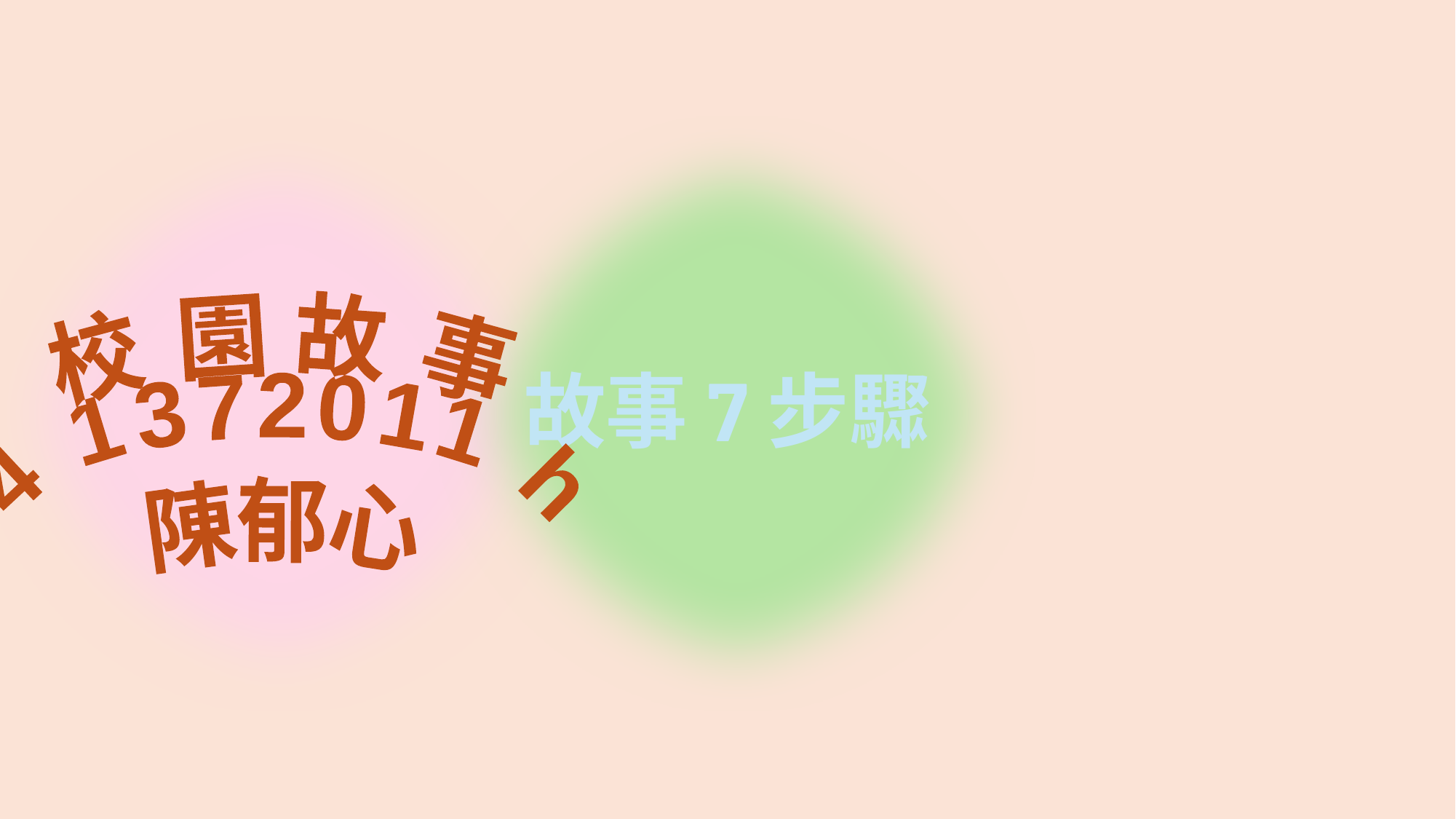

#
轉折
結局
意外
努力
目標
阻礙
結果
故事7步驟

校園故事
41372011h
陳郁心